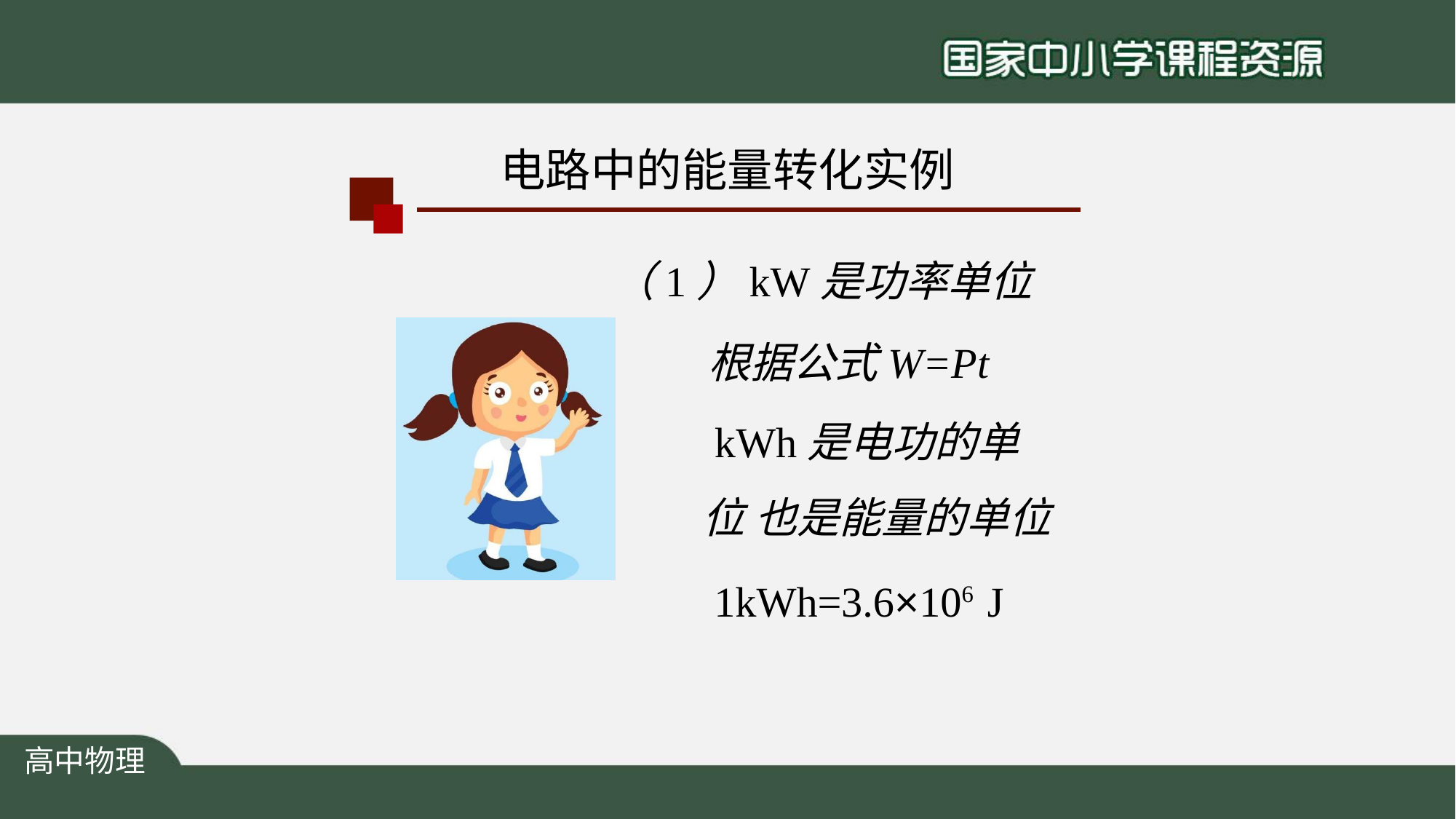

# 电路中的能量转化实例

（1）kW是功率单位
根据公式W=Pt
kWh是电功的单位 也是能量的单位
1kWh=3.6×106 J

高中物理